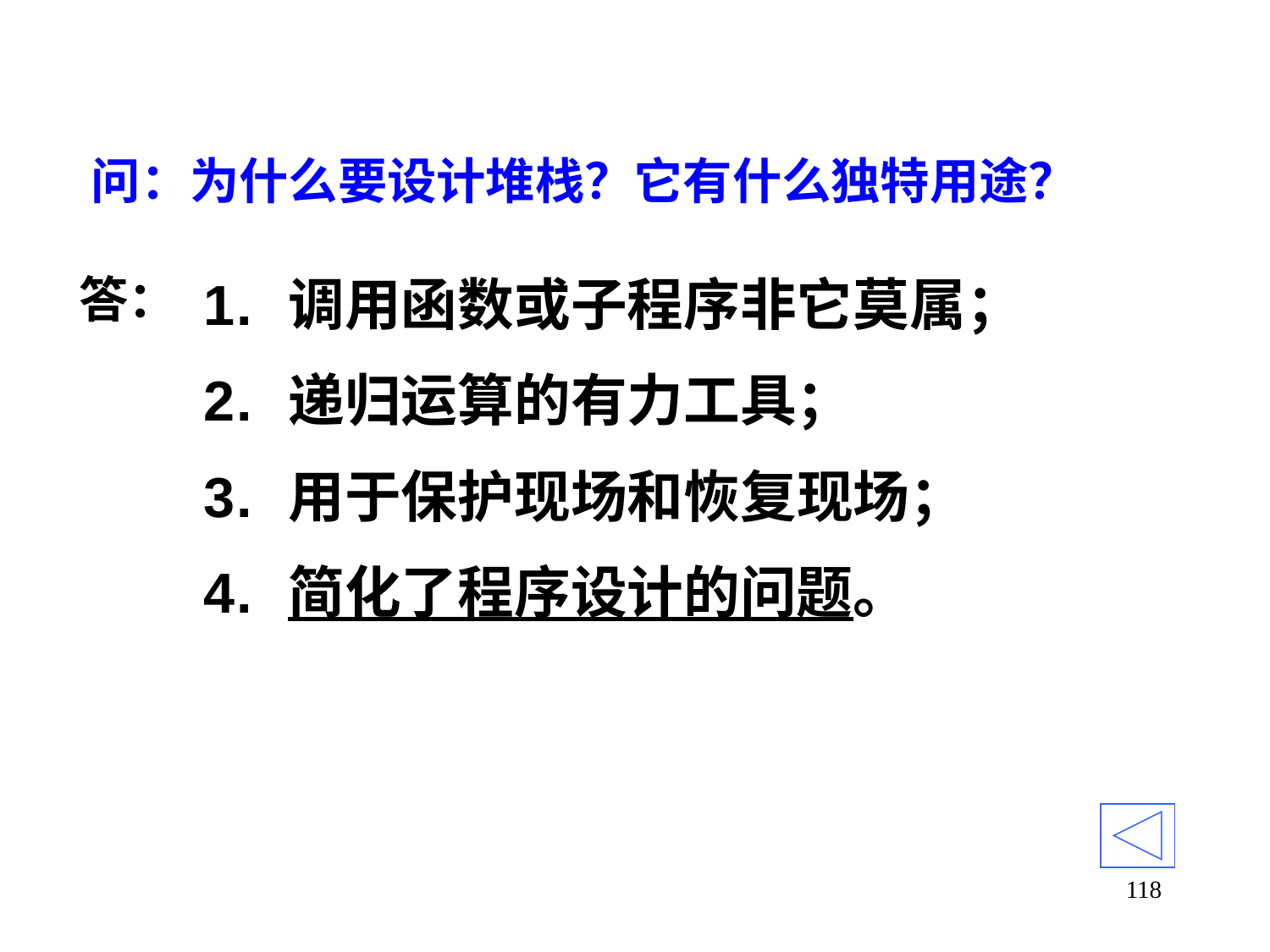

# 问：为什么要设计堆栈？它有什么独特用途？
答：
调用函数或子程序非它莫属；
递归运算的有力工具；
用于保护现场和恢复现场；
简化了程序设计的问题。

118